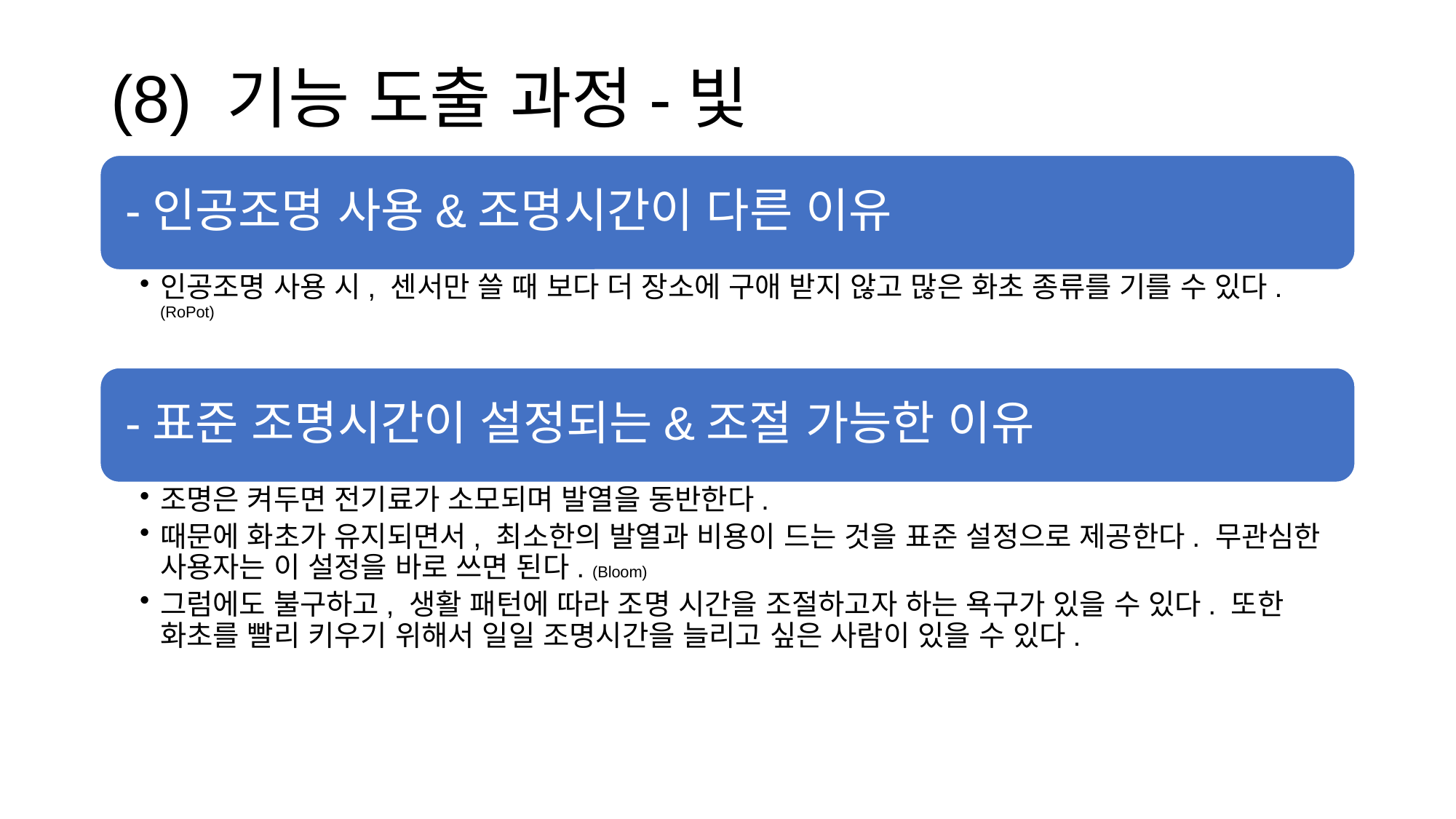

# (8) 기능 도출 과정-빛
-인공조명 사용&조명시간이 다른 이유
인공조명 사용 시, 센서만 쓸 때 보다 더 장소에 구애 받지 않고 많은 화초 종류를 기를 수 있다. (RoPot)
-표준 조명시간이 설정되는&조절 가능한 이유
조명은 켜두면 전기료가 소모되며 발열을 동반한다.
때문에 화초가 유지되면서, 최소한의 발열과 비용이 드는 것을 표준 설정으로 제공한다. 무관심한 사용자는 이 설정을 바로 쓰면 된다. (Bloom)
그럼에도 불구하고, 생활 패턴에 따라 조명 시간을 조절하고자 하는 욕구가 있을 수 있다. 또한 화초를 빨리 키우기 위해서 일일 조명시간을 늘리고 싶은 사람이 있을 수 있다.